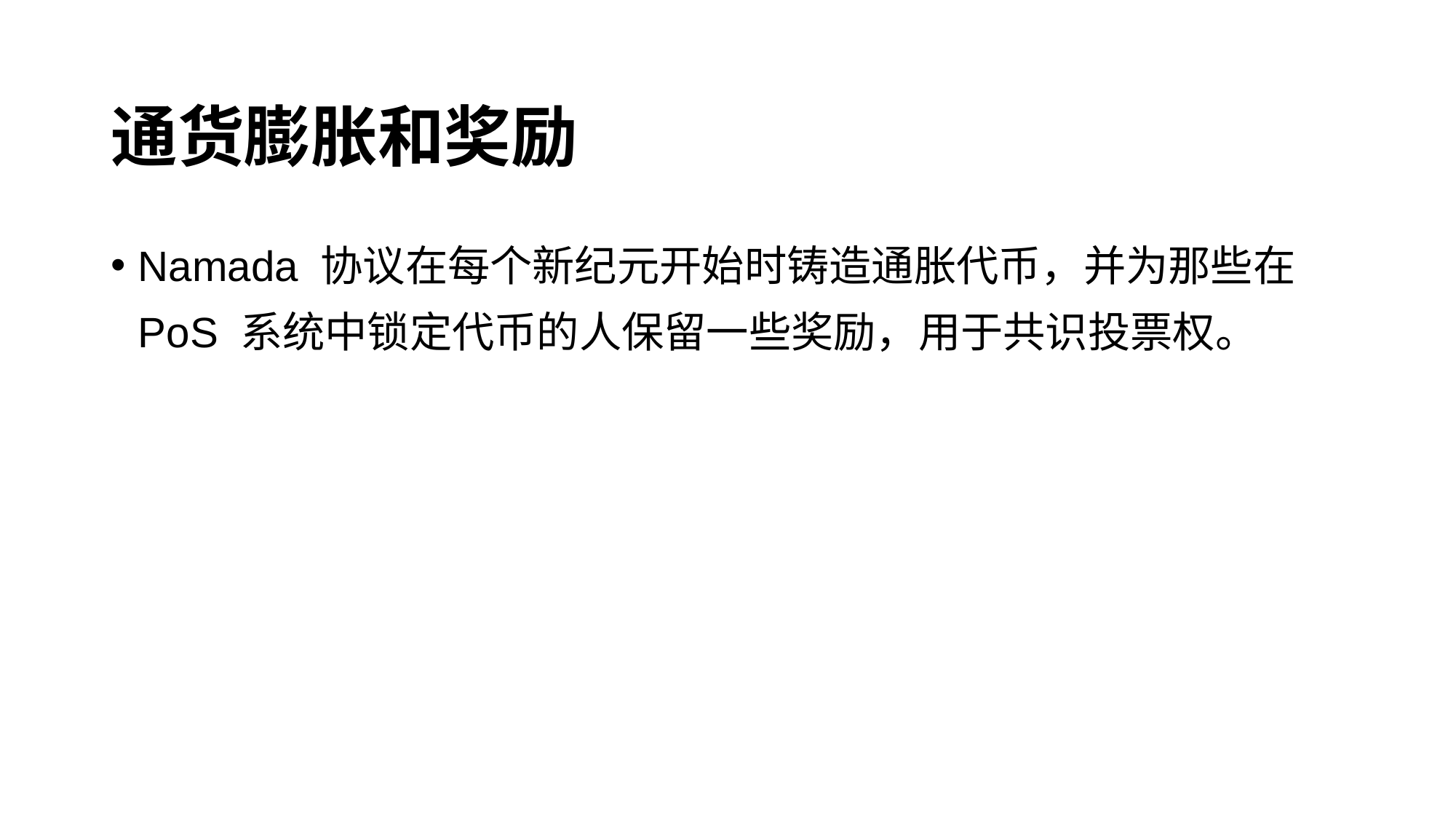

# 通货膨胀和奖励
Namada 协议在每个新纪元开始时铸造通胀代币，并为那些在 PoS 系统中锁定代币的人保留一些奖励，用于共识投票权。